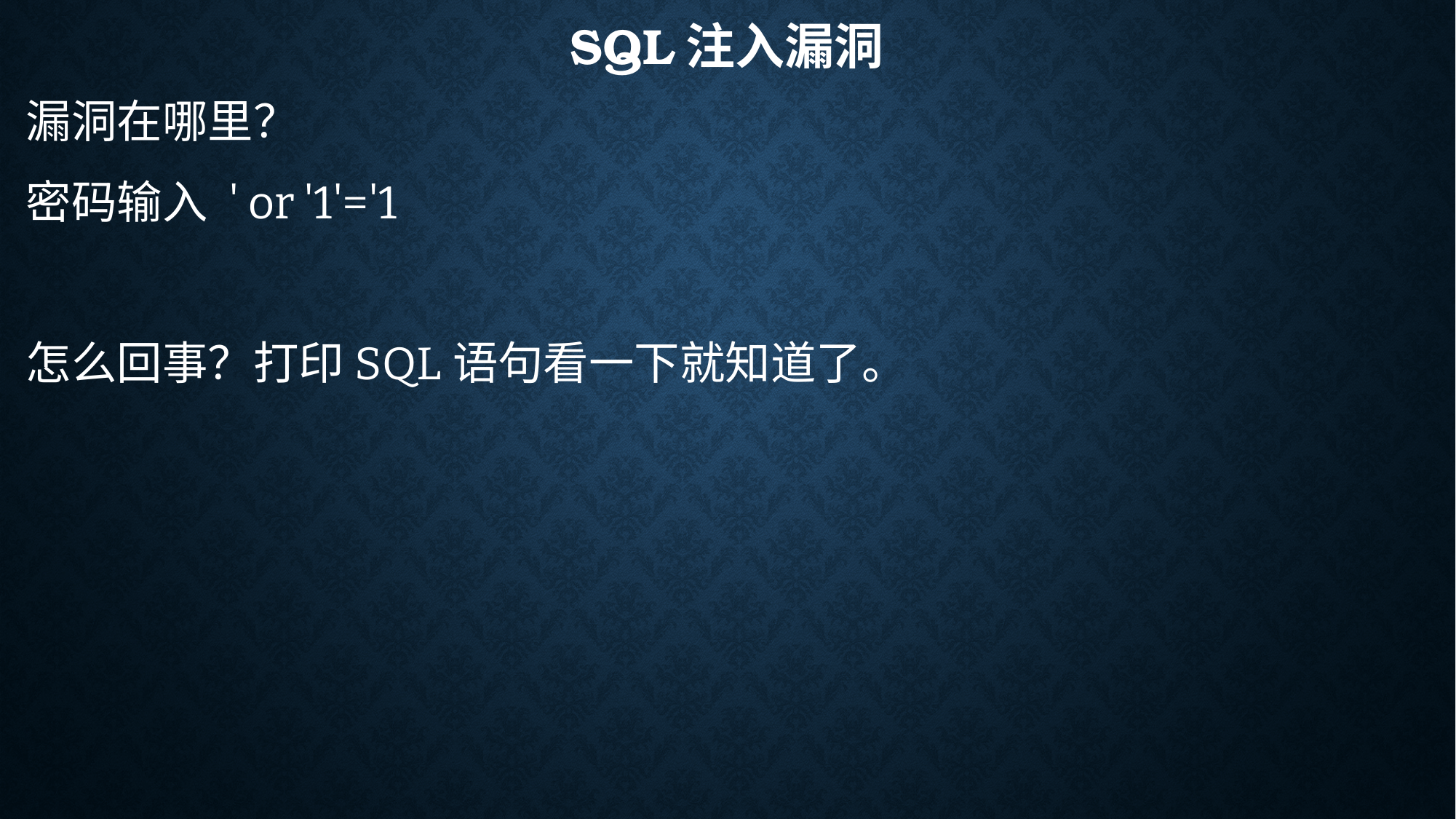

# SQL注入漏洞
漏洞在哪里？
密码输入 ' or '1'='1

怎么回事？打印SQL语句看一下就知道了。